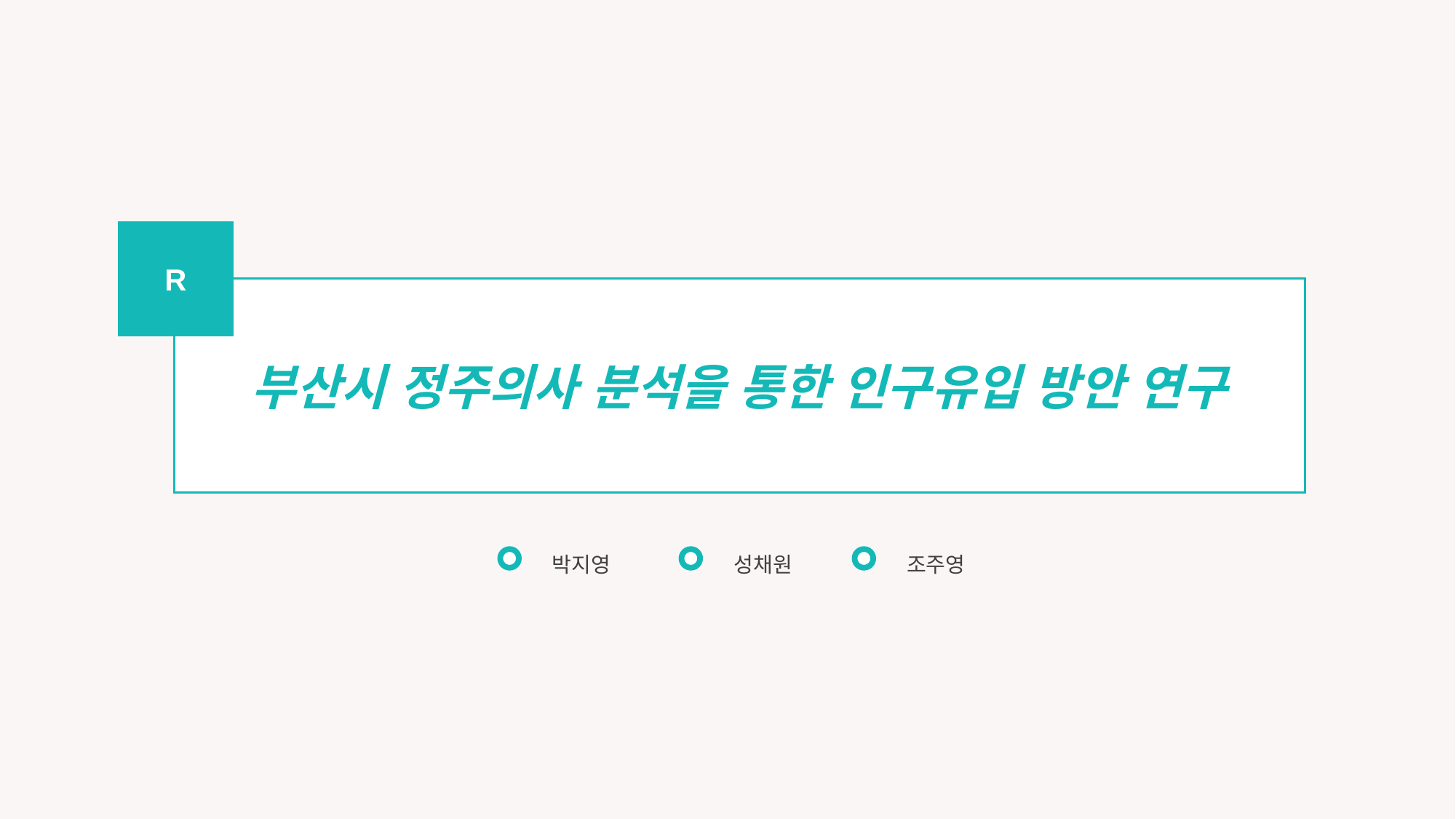

R
부산시 정주의사 분석을 통한 인구유입 방안 연구
박지영
성채원
조주영